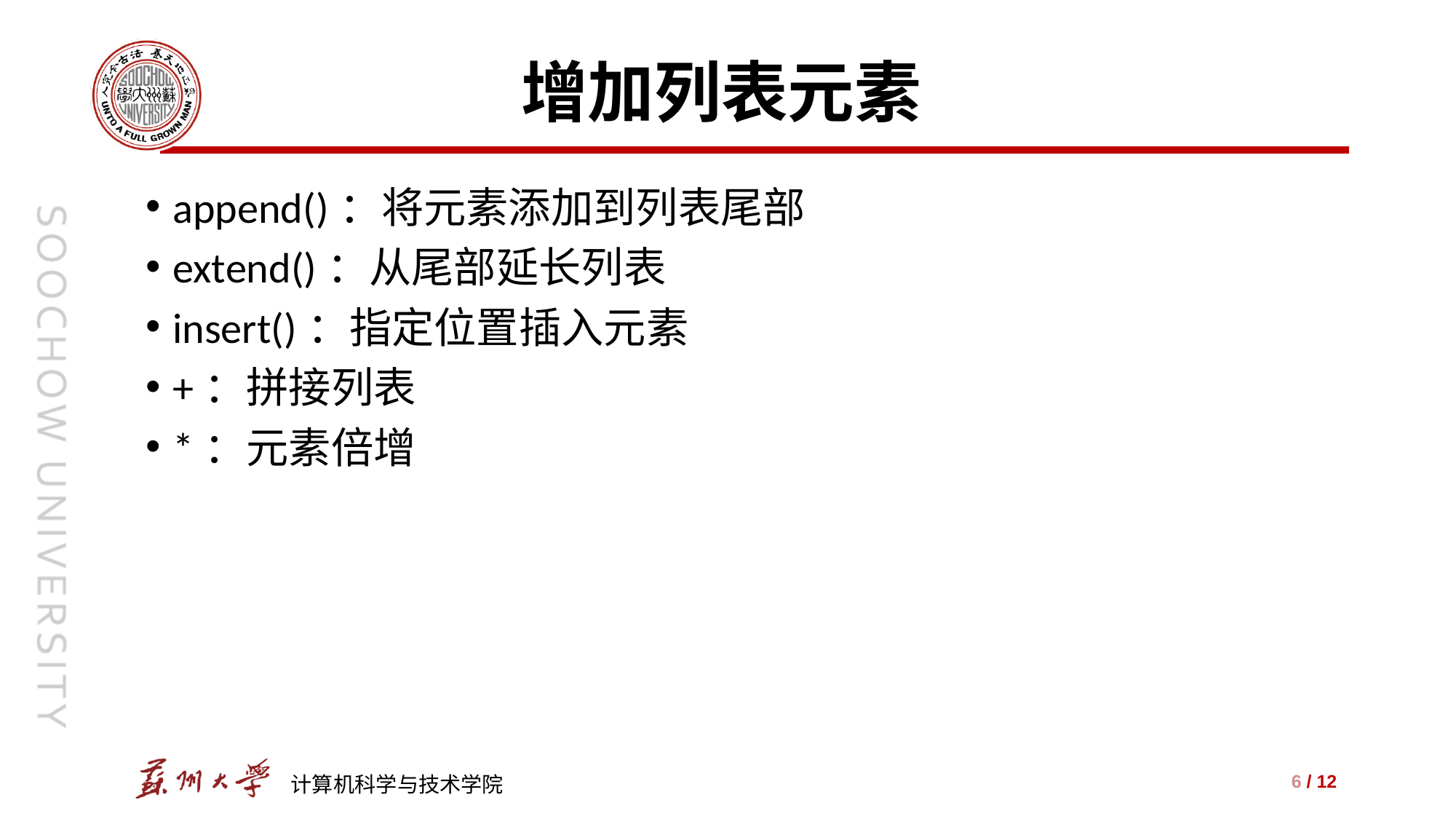

# 增加列表元素
append()：将元素添加到列表尾部
extend()：从尾部延长列表
insert()：指定位置插入元素
+：拼接列表
*：元素倍增
6